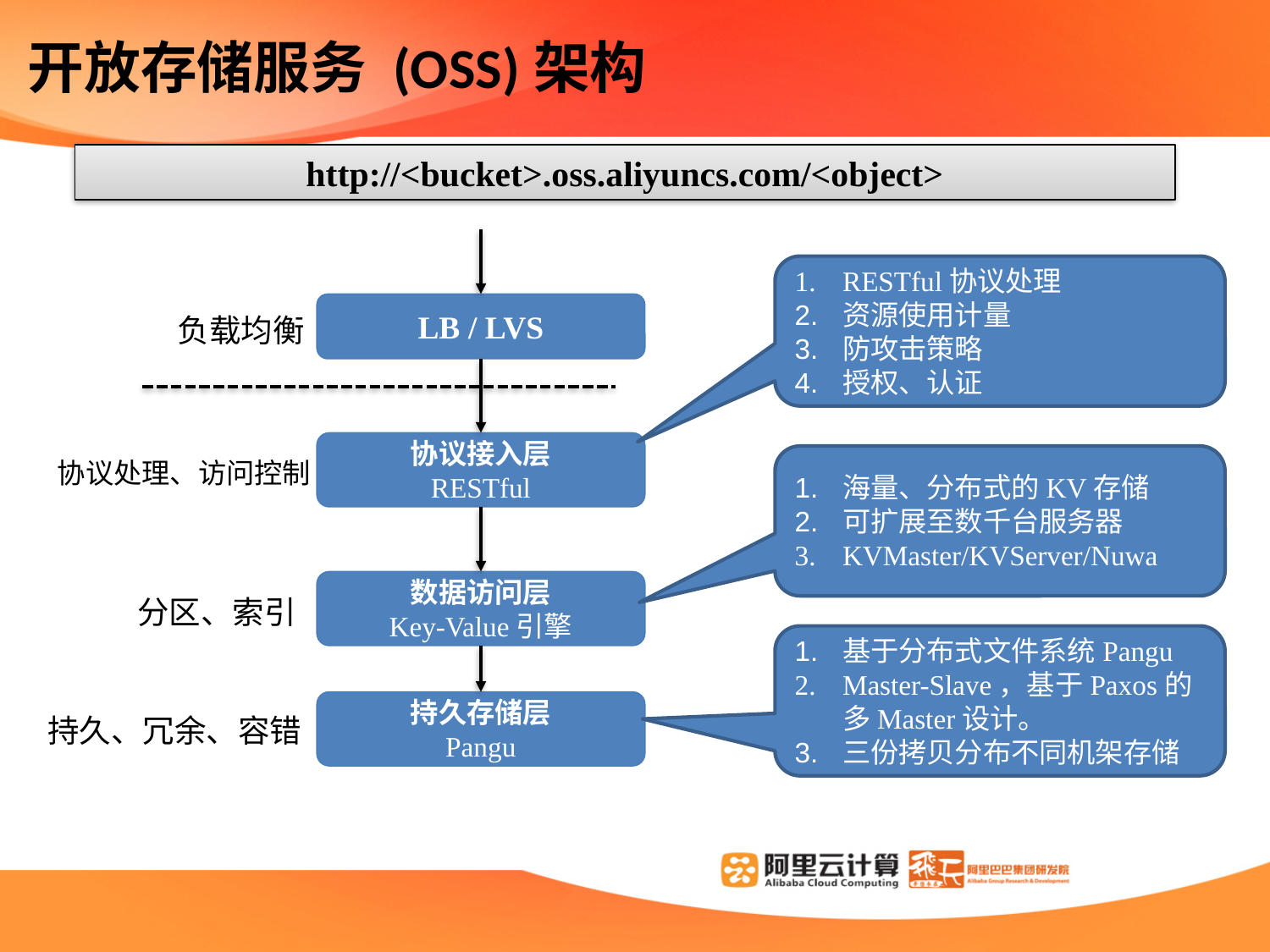

开放存储服务 (OSS)架构
http://<bucket>.oss.aliyuncs.com/<object>
RESTful协议处理
资源使用计量
防攻击策略
授权、认证
LB / LVS
负载均衡
协议接入层
RESTful
海量、分布式的KV存储
可扩展至数千台服务器
KVMaster/KVServer/Nuwa
协议处理、访问控制
数据访问层
Key-Value引擎
分区、索引
基于分布式文件系统Pangu
Master-Slave，基于Paxos的多Master设计。
三份拷贝分布不同机架存储
持久存储层
Pangu
持久、冗余、容错